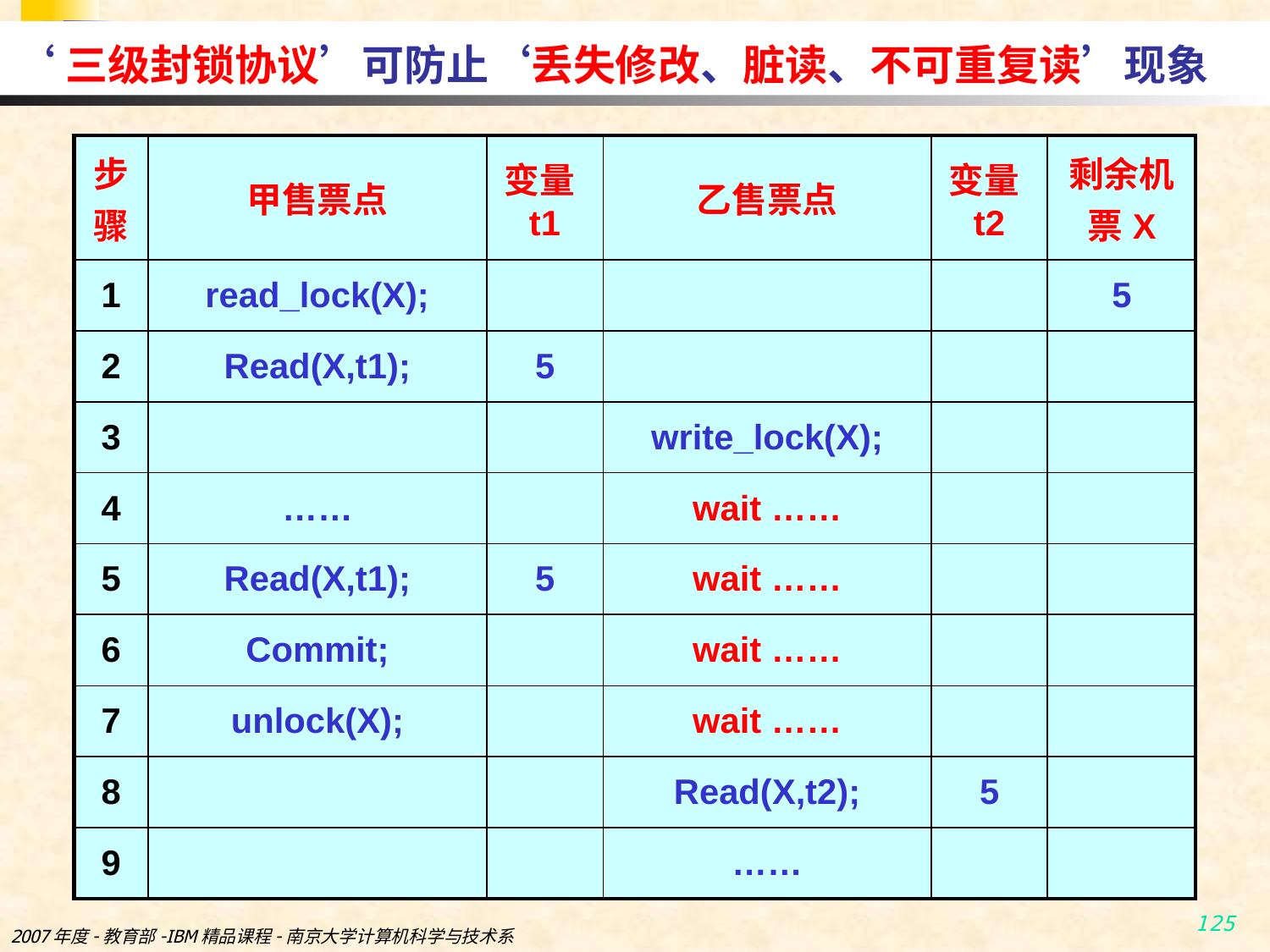

# ‘三级封锁协议’可防止‘丢失修改、脏读、不可重复读’现象
| 步骤 | 甲售票点 | 变量t1 | 乙售票点 | 变量t2 | 剩余机票X |
| --- | --- | --- | --- | --- | --- |
| 1 | read\_lock(X); |  |  |  | 5 |
| 2 | Read(X,t1); | 5 |  |  |  |
| 3 |  |  | write\_lock(X); |  |  |
| 4 | …… |  | wait …… |  |  |
| 5 | Read(X,t1); | 5 | wait …… |  |  |
| 6 | Commit; |  | wait …… |  |  |
| 7 | unlock(X); |  | wait …… |  |  |
| 8 |  |  | Read(X,t2); | 5 |  |
| 9 |  |  | …… |  |  |
125